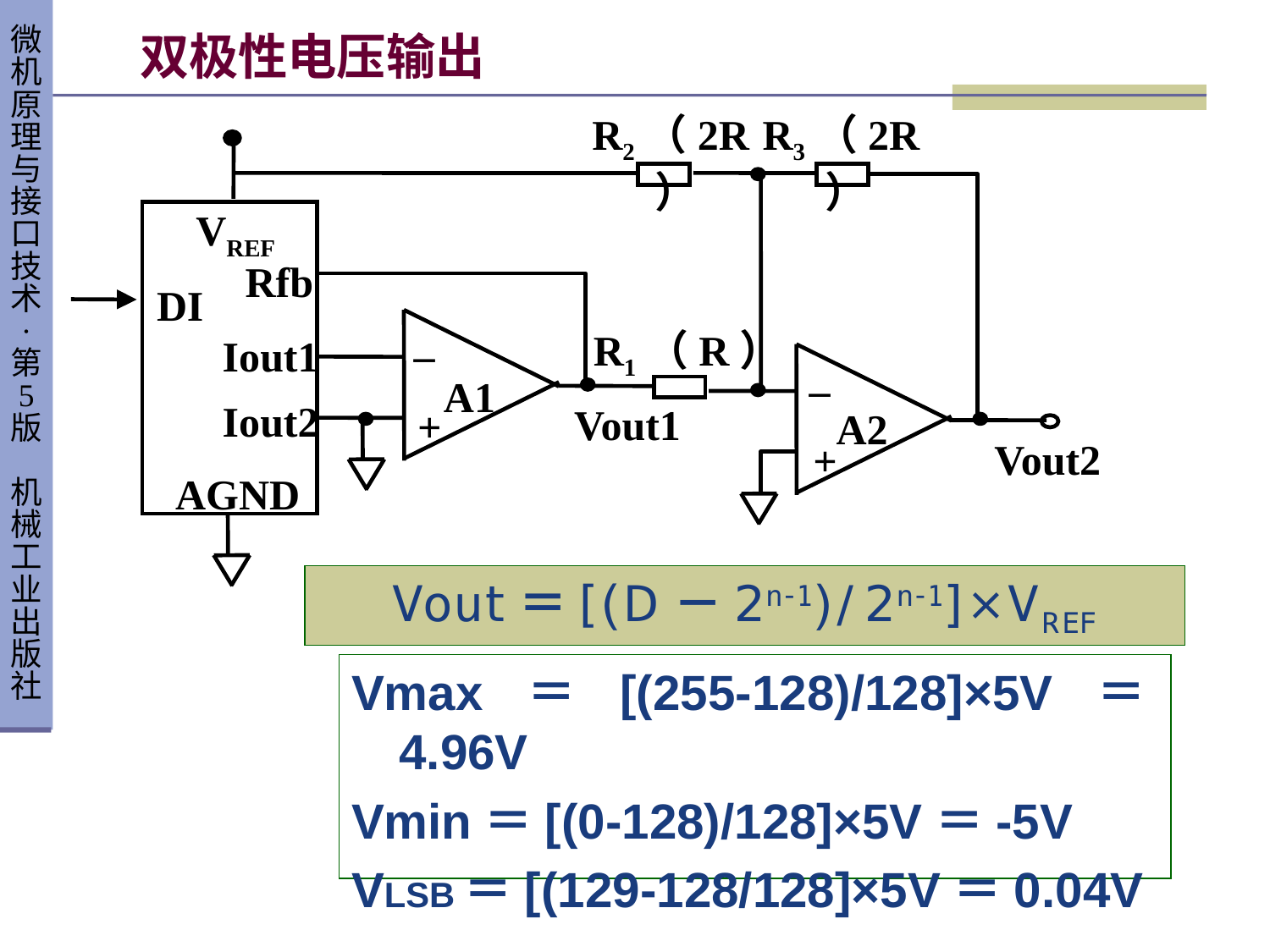

# 双极性电压输出
R2（2R）
R3（2R）

VREF
Rfb

DI

_
R1（R）
Iout1

_

A1

Iout2
Vout1
+
A2

Vout2
+

AGND

Vout＝[(D－2n-1)/2n-1]×VREF
Vmax＝[(255-128)/128]×5V＝4.96V
Vmin＝[(0-128)/128]×5V＝-5V
VLSB＝[(129-128/128]×5V＝0.04V